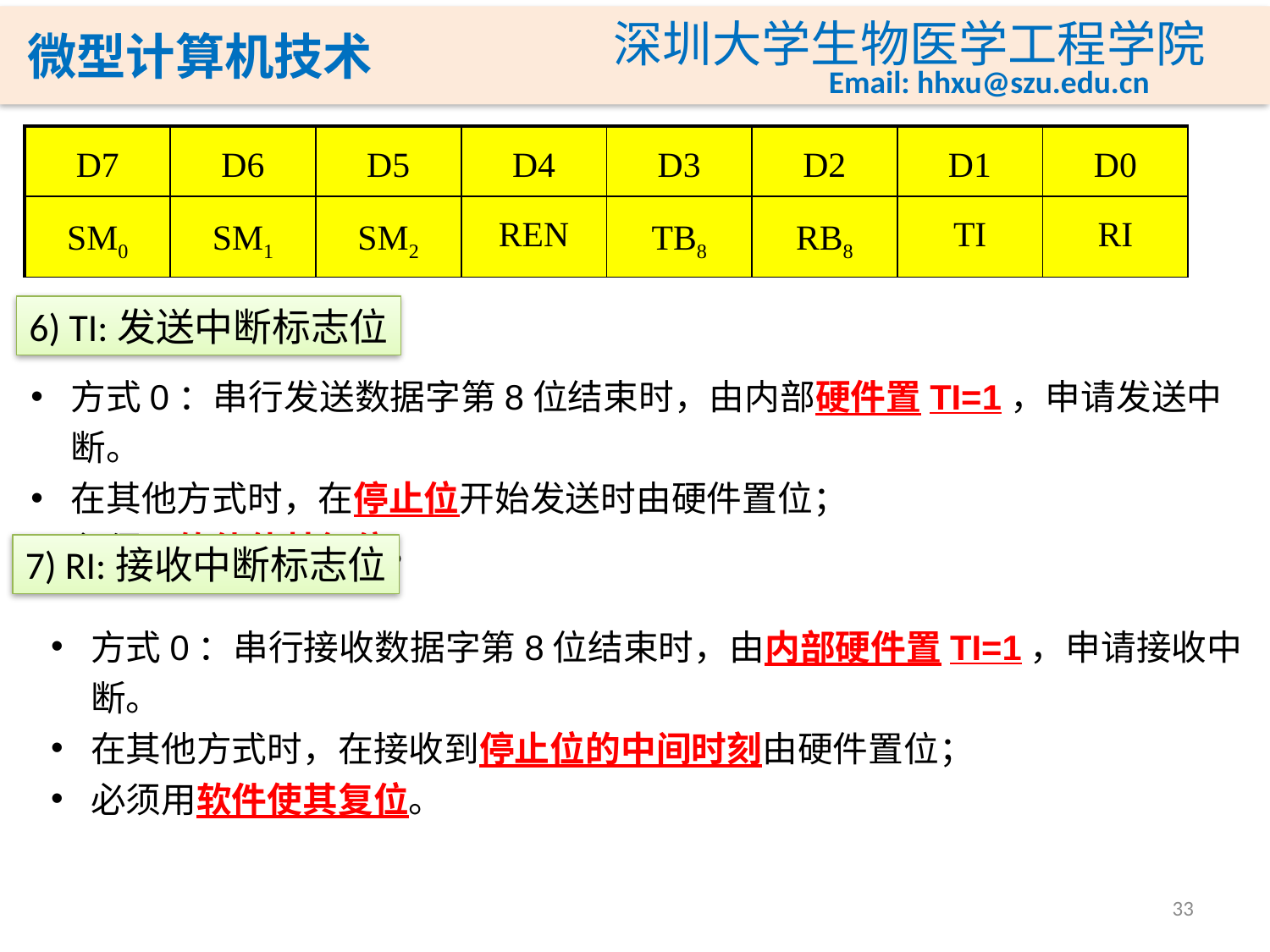

| D7 | D6 | D5 | D4 | D3 | D2 | D1 | D0 |
| --- | --- | --- | --- | --- | --- | --- | --- |
| SM0 | SM1 | SM2 | REN | TB8 | RB8 | TI | RI |
6) TI:发送中断标志位
方式0：串行发送数据字第8位结束时，由内部硬件置TI=1，申请发送中断。
在其他方式时，在停止位开始发送时由硬件置位；
必须用软件使其复位。
7) RI:接收中断标志位
方式0：串行接收数据字第8位结束时，由内部硬件置TI=1，申请接收中断。
在其他方式时，在接收到停止位的中间时刻由硬件置位；
必须用软件使其复位。
33